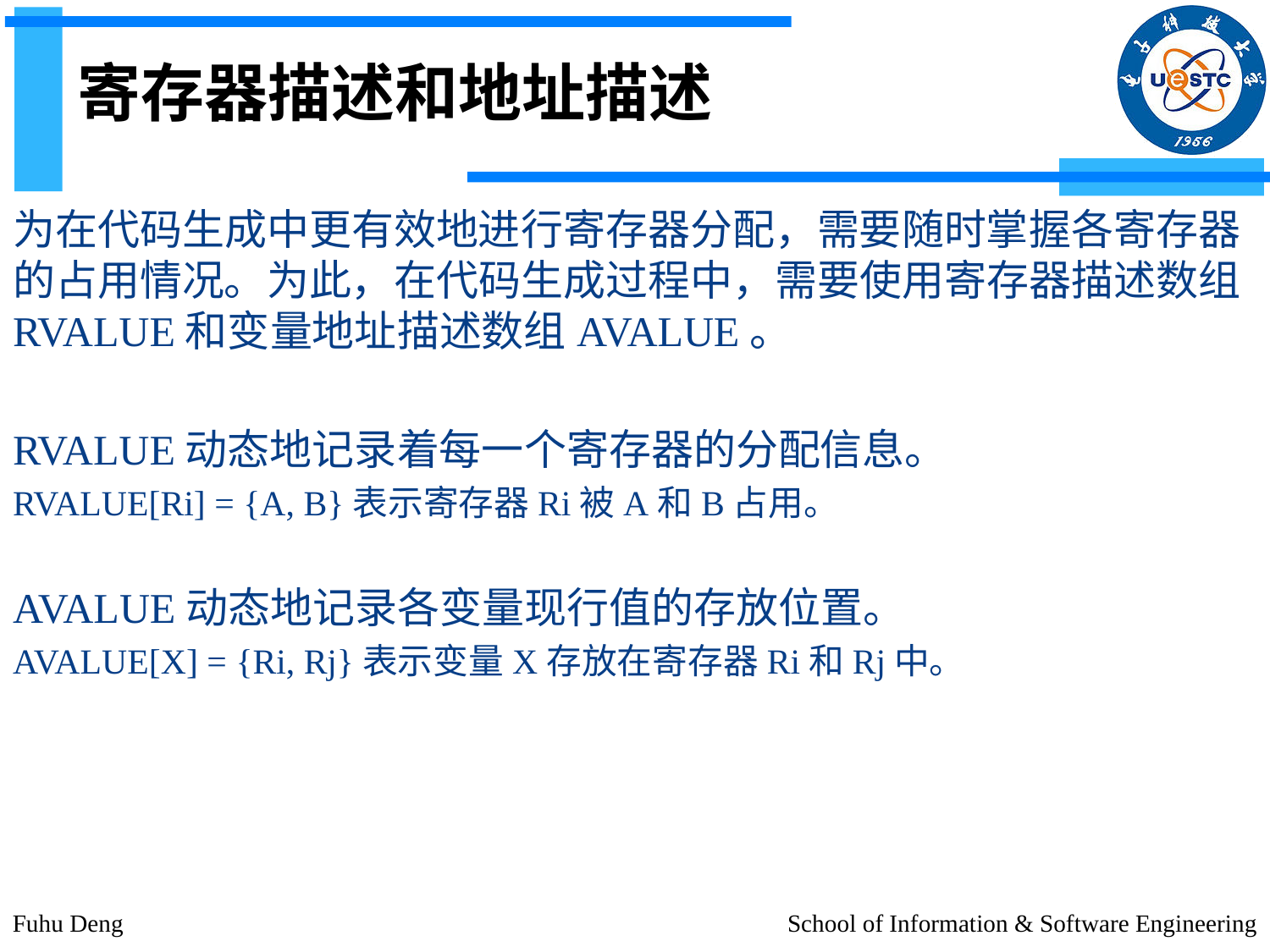

# 寄存器描述和地址描述
为在代码生成中更有效地进行寄存器分配，需要随时掌握各寄存器的占用情况。为此，在代码生成过程中，需要使用寄存器描述数组RVALUE和变量地址描述数组AVALUE。

RVALUE动态地记录着每一个寄存器的分配信息。
RVALUE[Ri] = {A, B}表示寄存器Ri被A和B占用。

AVALUE动态地记录各变量现行值的存放位置。
AVALUE[X] = {Ri, Rj}表示变量X存放在寄存器Ri和Rj中。

Fuhu Deng
79
School of Information & Software Engineering